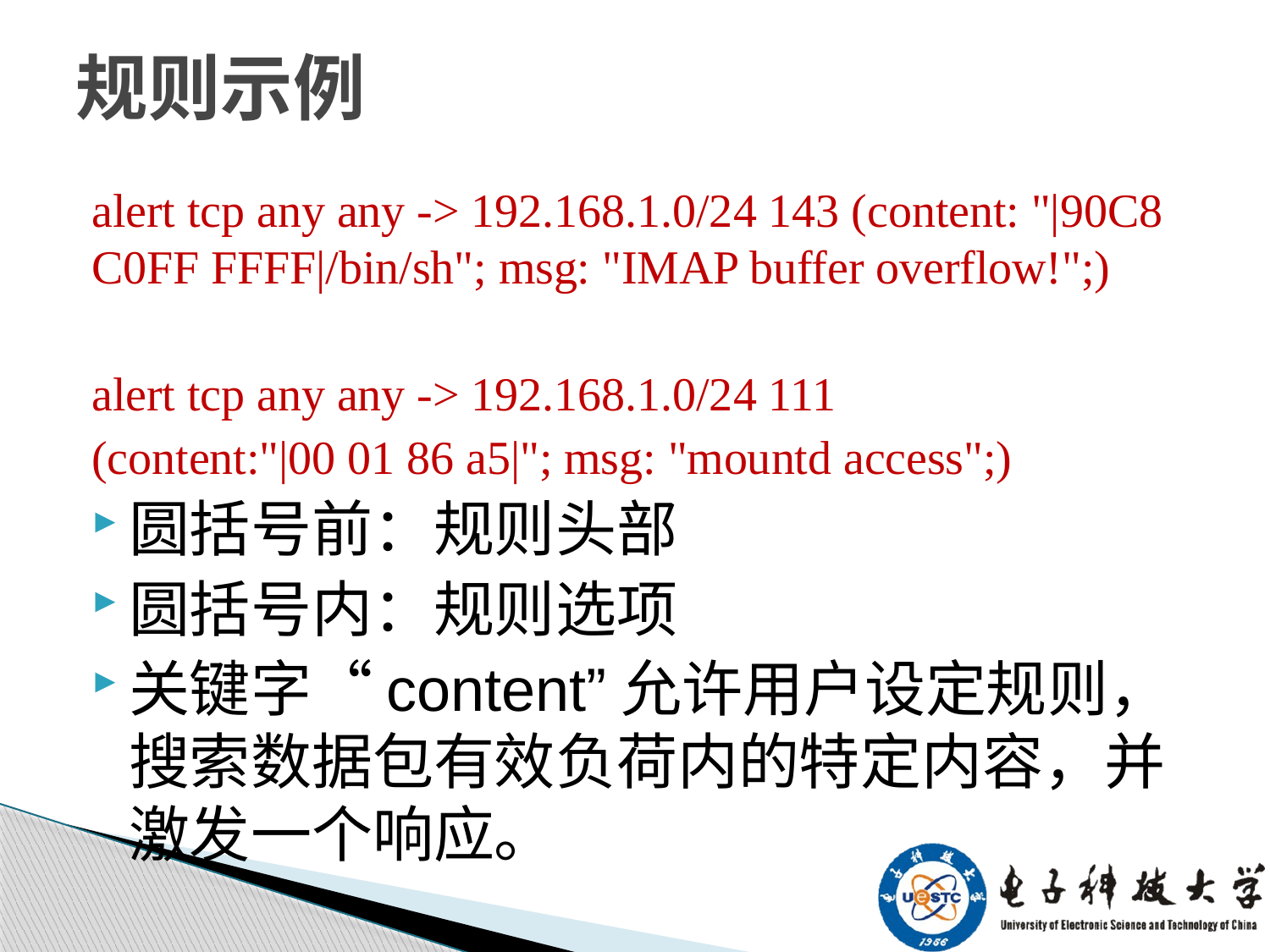

# 规则示例
alert tcp any any -> 192.168.1.0/24 143 (content: "|90C8 C0FF FFFF|/bin/sh"; msg: "IMAP buffer overflow!";)

alert tcp any any -> 192.168.1.0/24 111
(content:"|00 01 86 a5|"; msg: "mountd access";)
圆括号前：规则头部
圆括号内：规则选项
关键字“content”允许用户设定规则，搜索数据包有效负荷内的特定内容，并激发一个响应。